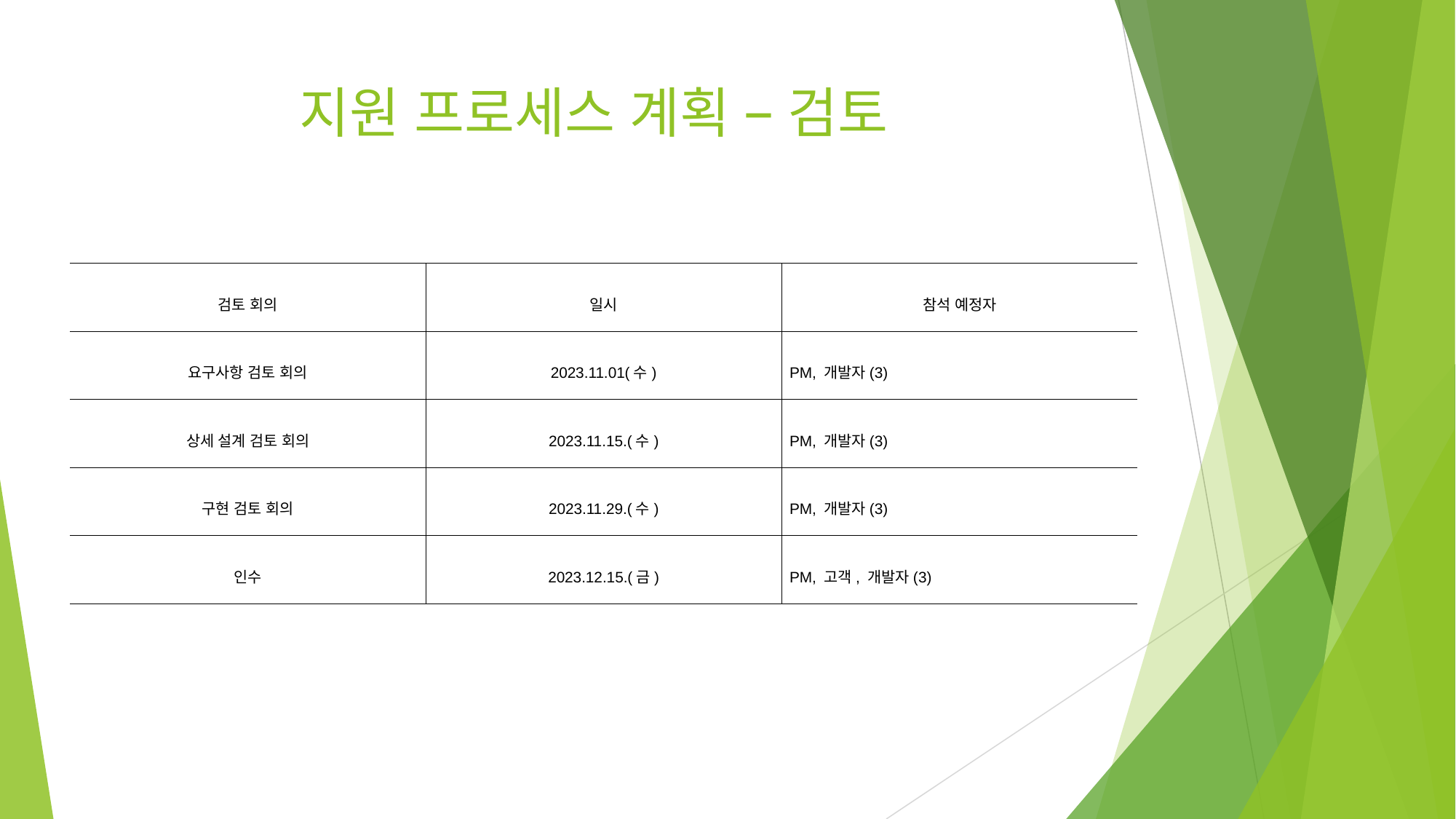

# 지원 프로세스 계획 – 검토
| 검토 회의 | 일시 | 참석 예정자 |
| --- | --- | --- |
| 요구사항 검토 회의 | 2023.11.01(수) | PM, 개발자(3) |
| 상세 설계 검토 회의 | 2023.11.15.(수) | PM, 개발자(3) |
| 구현 검토 회의 | 2023.11.29.(수) | PM, 개발자(3) |
| 인수 | 2023.12.15.(금) | PM, 고객, 개발자(3) |